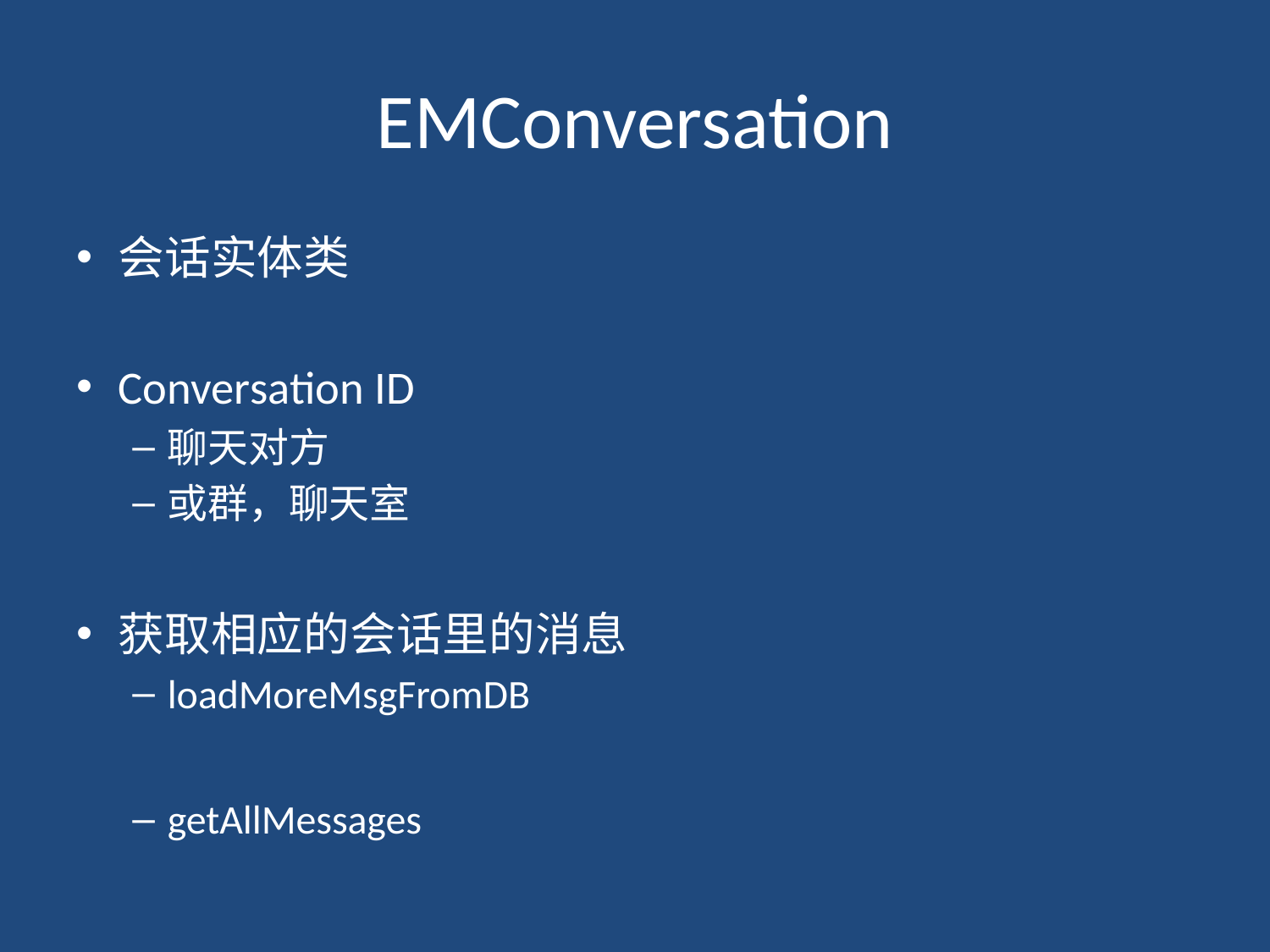

# EMConversation
会话实体类

Conversation ID
聊天对方
或群，聊天室

获取相应的会话里的消息
loadMoreMsgFromDB

getAllMessages